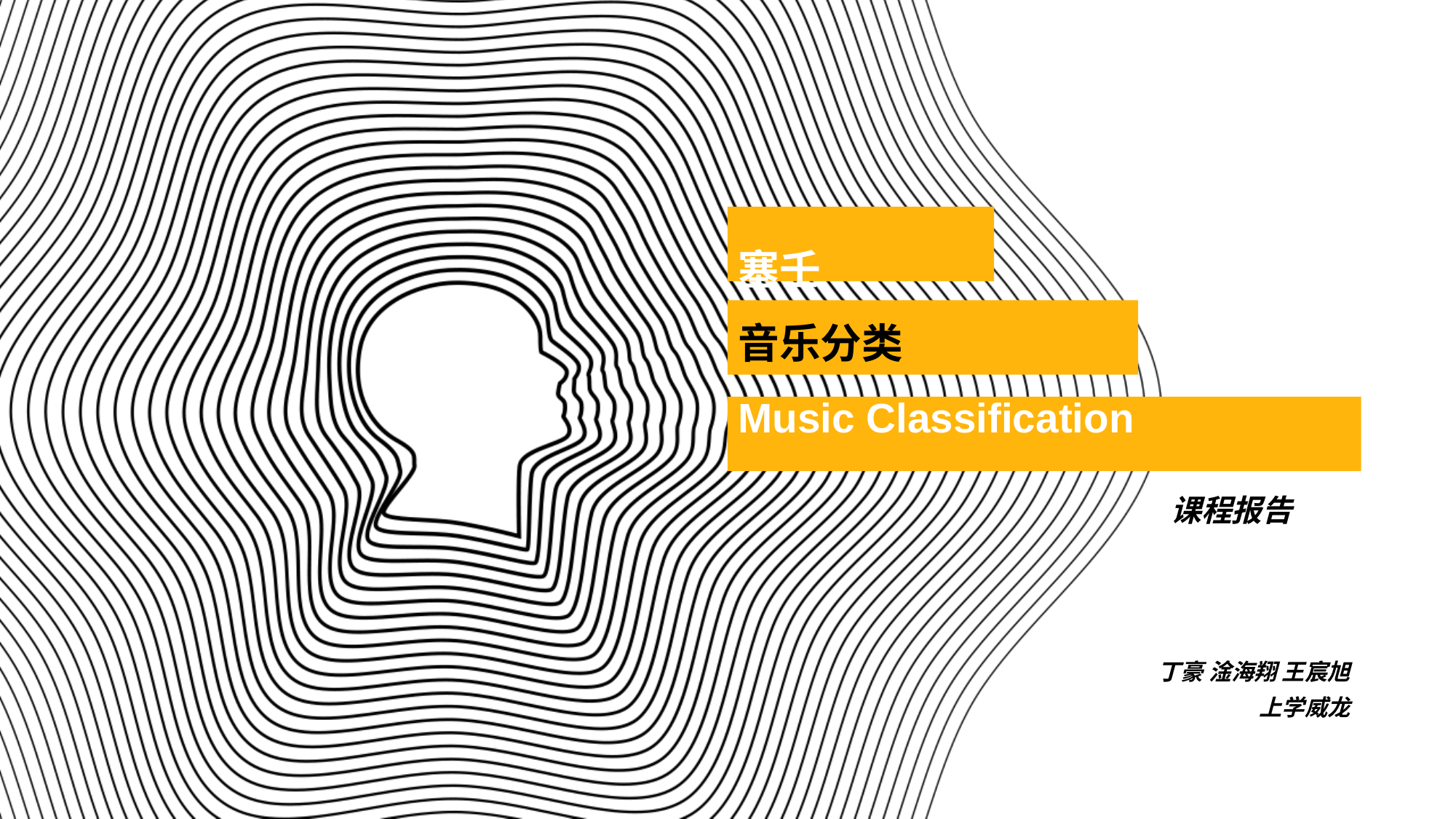

# 塞壬 音乐分类 Music Classification

课程报告
丁豪 淦海翔 王宸旭
上学威龙